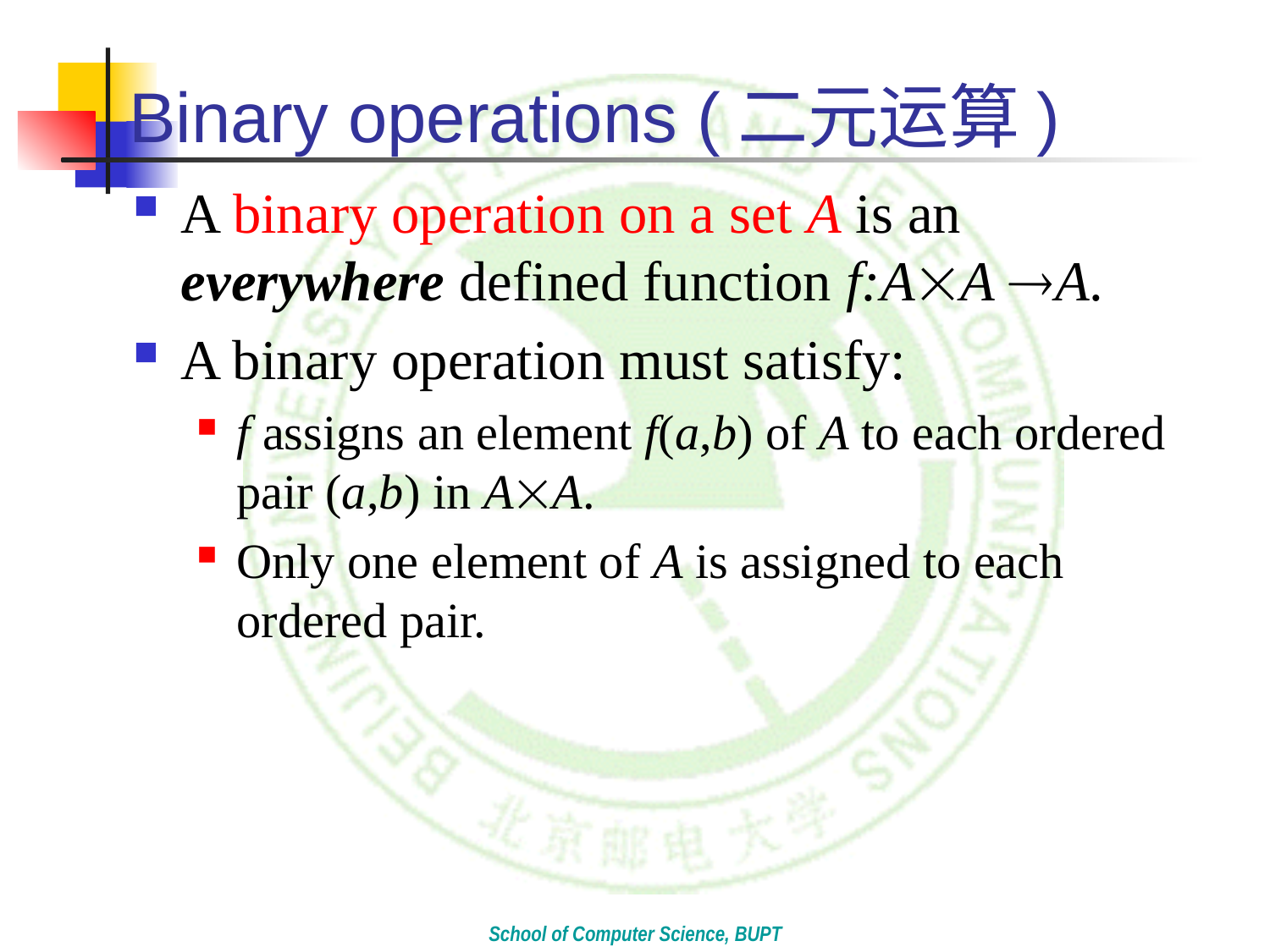

# Binary operations (二元运算)
A binary operation on a set A is an everywhere defined function f:A×A →A.
A binary operation must satisfy:
f assigns an element f(a,b) of A to each ordered pair (a,b) in A×A.
Only one element of A is assigned to each ordered pair.

School of Computer Science, BUPT
21